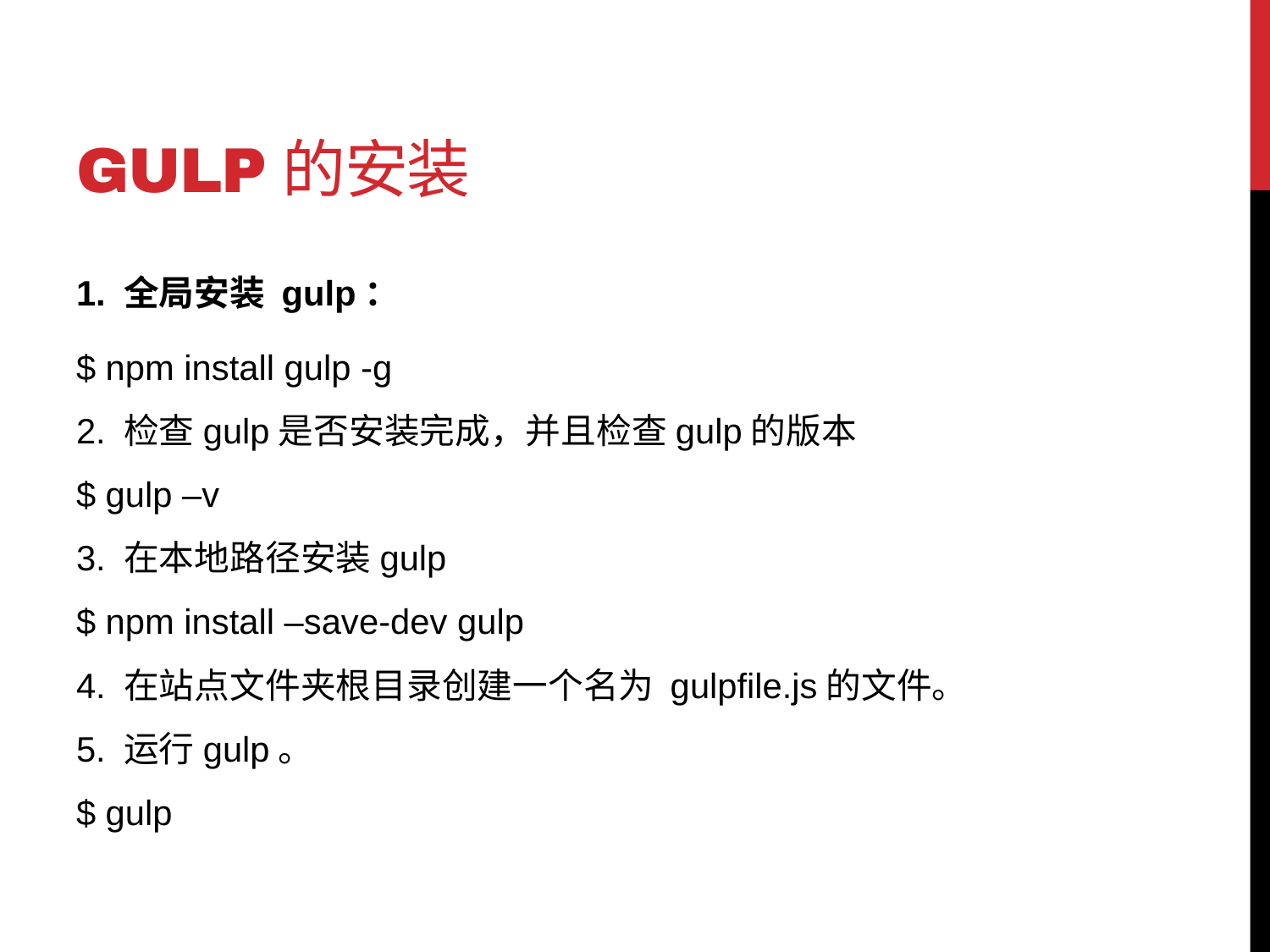

# Gulp的安装
1. 全局安装 gulp：
$ npm install gulp -g
2. 检查gulp是否安装完成，并且检查gulp的版本
$ gulp –v
3. 在本地路径安装gulp
$ npm install –save-dev gulp
4. 在站点文件夹根目录创建一个名为 gulpfile.js的文件。
5. 运行gulp。
$ gulp